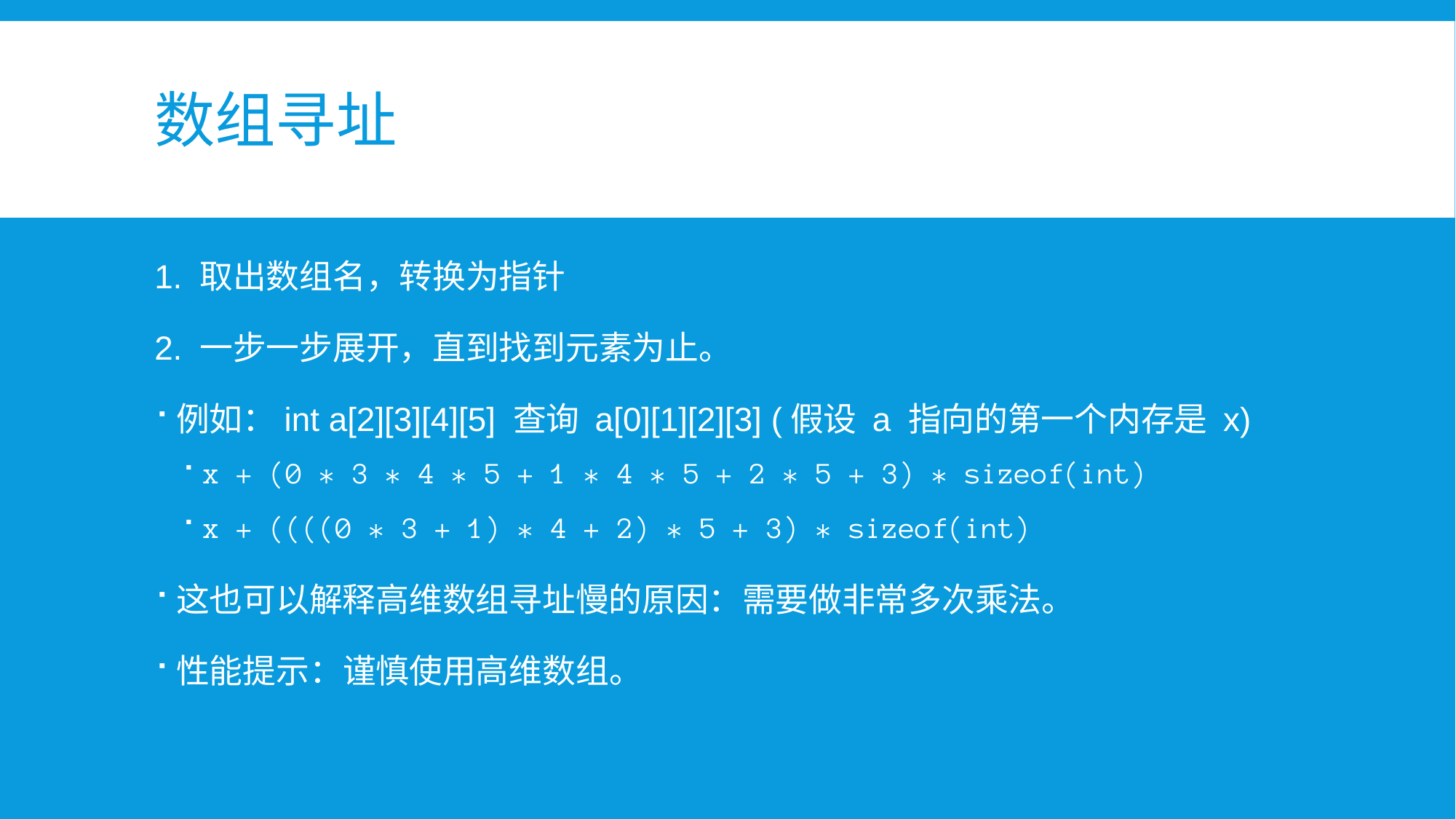

# 数组寻址
1. 取出数组名，转换为指针
2. 一步一步展开，直到找到元素为止。
例如：int a[2][3][4][5] 查询 a[0][1][2][3] (假设 a 指向的第一个内存是 x)
x + (0 * 3 * 4 * 5 + 1 * 4 * 5 + 2 * 5 + 3) * sizeof(int)
x + ((((0 * 3 + 1) * 4 + 2) * 5 + 3) * sizeof(int)
这也可以解释高维数组寻址慢的原因：需要做非常多次乘法。
性能提示：谨慎使用高维数组。